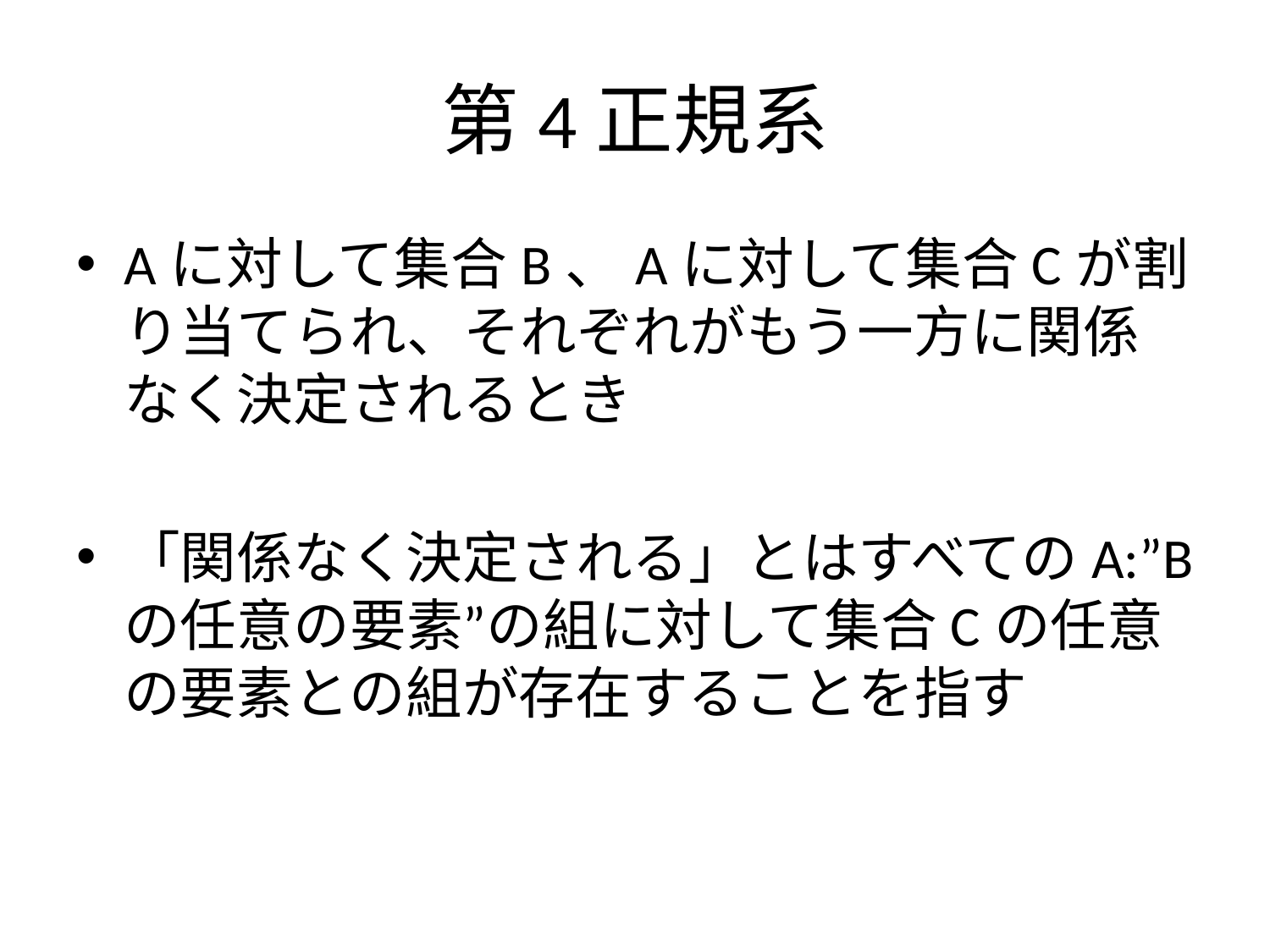

# 第4正規系
Aに対して集合B、Aに対して集合Cが割り当てられ、それぞれがもう一方に関係なく決定されるとき

「関係なく決定される」とはすべてのA:”Bの任意の要素”の組に対して集合Cの任意の要素との組が存在することを指す